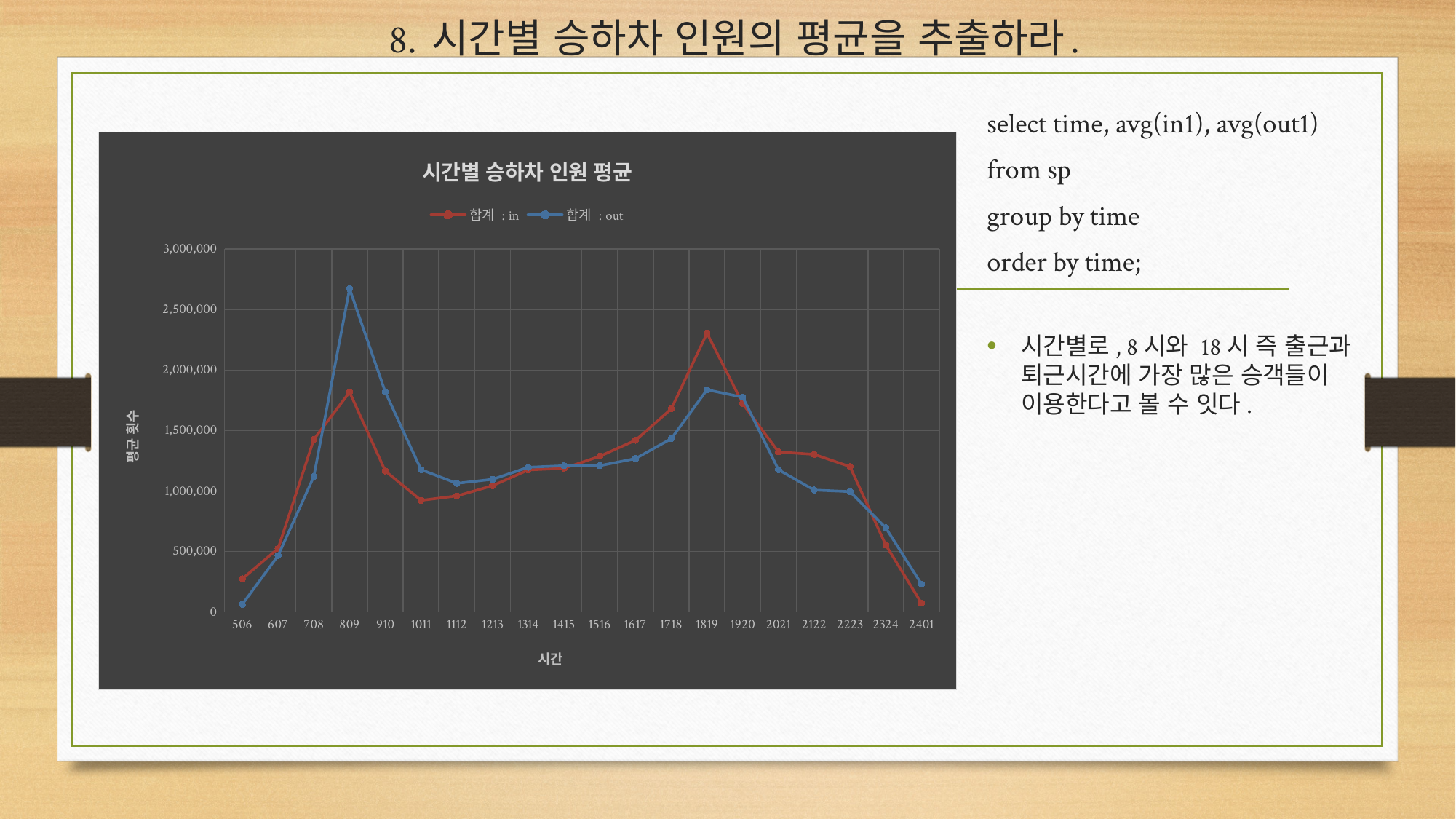

# 8. 시간별 승하차 인원의 평균을 추출하라.
select time, avg(in1), avg(out1)
from sp
group by time
order by time;

### Chart: 시간별 승하차 인원 평균

| Category | 합계 : in | 합계 : out |
|---|---|---|
| 506 | 272766.0 | 61772.0 |
| 607 | 523453.5 | 464813.75 |
| 708 | 1426711.25 | 1119366.25 |
| 809 | 1816751.0 | 2672351.25 |
| 910 | 1164923.25 | 1817836.75 |
| 1011 | 921578.25 | 1175812.75 |
| 1112 | 958175.75 | 1063059.75 |
| 1213 | 1043309.5 | 1095851.5 |
| 1314 | 1173779.0 | 1195810.75 |
| 1415 | 1187263.5 | 1208575.0 |
| 1516 | 1286554.75 | 1208977.25 |
| 1617 | 1418487.5 | 1267284.5 |
| 1718 | 1678779.25 | 1431925.25 |
| 1819 | 2304339.75 | 1836884.5 |
| 1920 | 1721477.75 | 1775209.25 |
| 2021 | 1322385.75 | 1175259.0 |
| 2122 | 1302101.5 | 1007422.0 |
| 2223 | 1201103.25 | 994387.0 |
| 2324 | 553734.25 | 695495.25 |
| 2401 | 71362.0 | 229758.75 |
시간별로, 8시와 18시 즉 출근과 퇴근시간에 가장 많은 승객들이 이용한다고 볼 수 잇다.